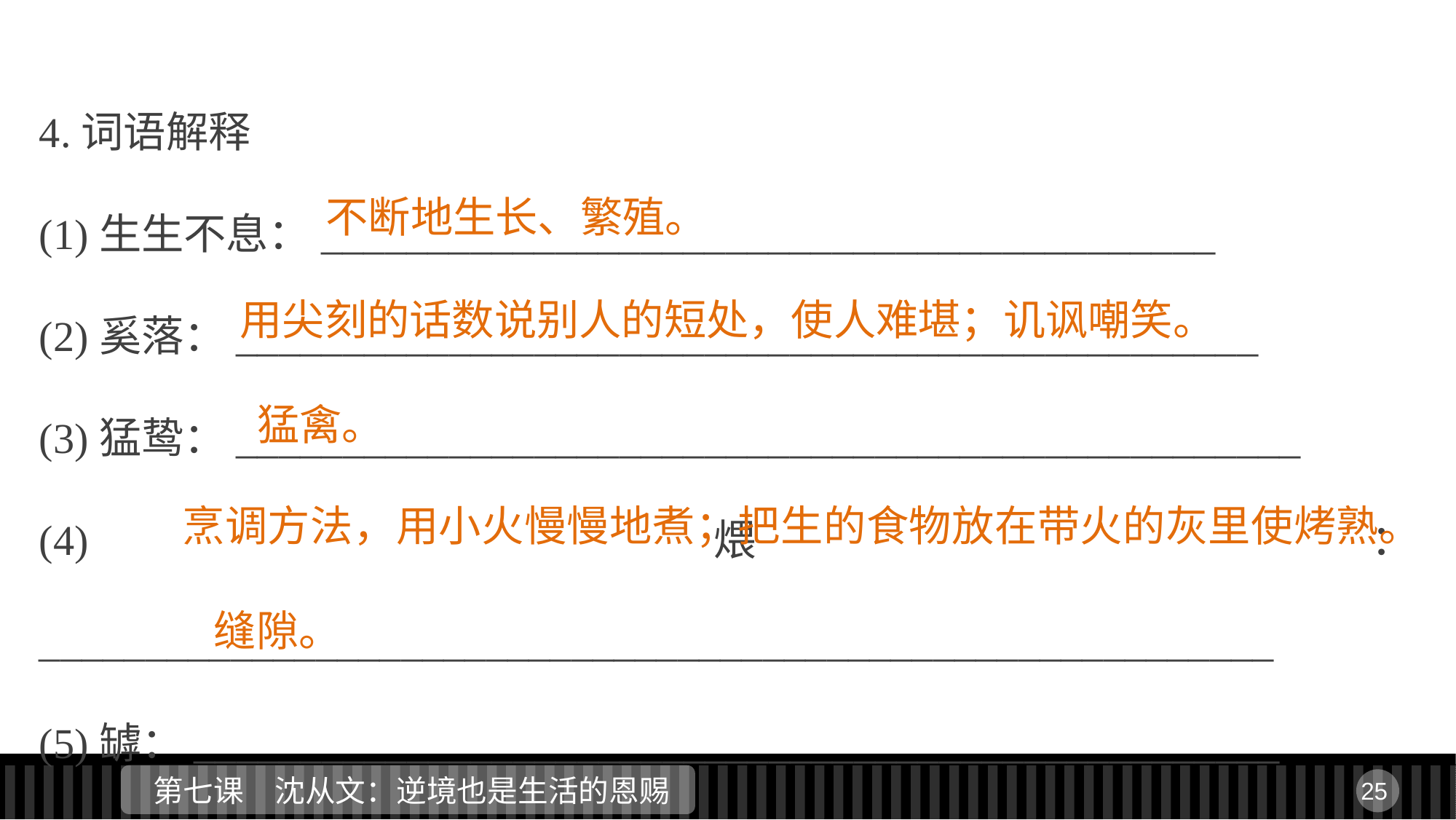

4.词语解释
(1)生生不息：__________________________________________
(2)奚落：________________________________________________
(3)猛鸷：__________________________________________________
(4)煨：__________________________________________________________
(5)罅：___________________________________________________
不断地生长、繁殖。
用尖刻的话数说别人的短处，使人难堪；讥讽嘲笑。
猛禽。
烹调方法，用小火慢慢地煮；把生的食物放在带火的灰里使烤熟。
缝隙。